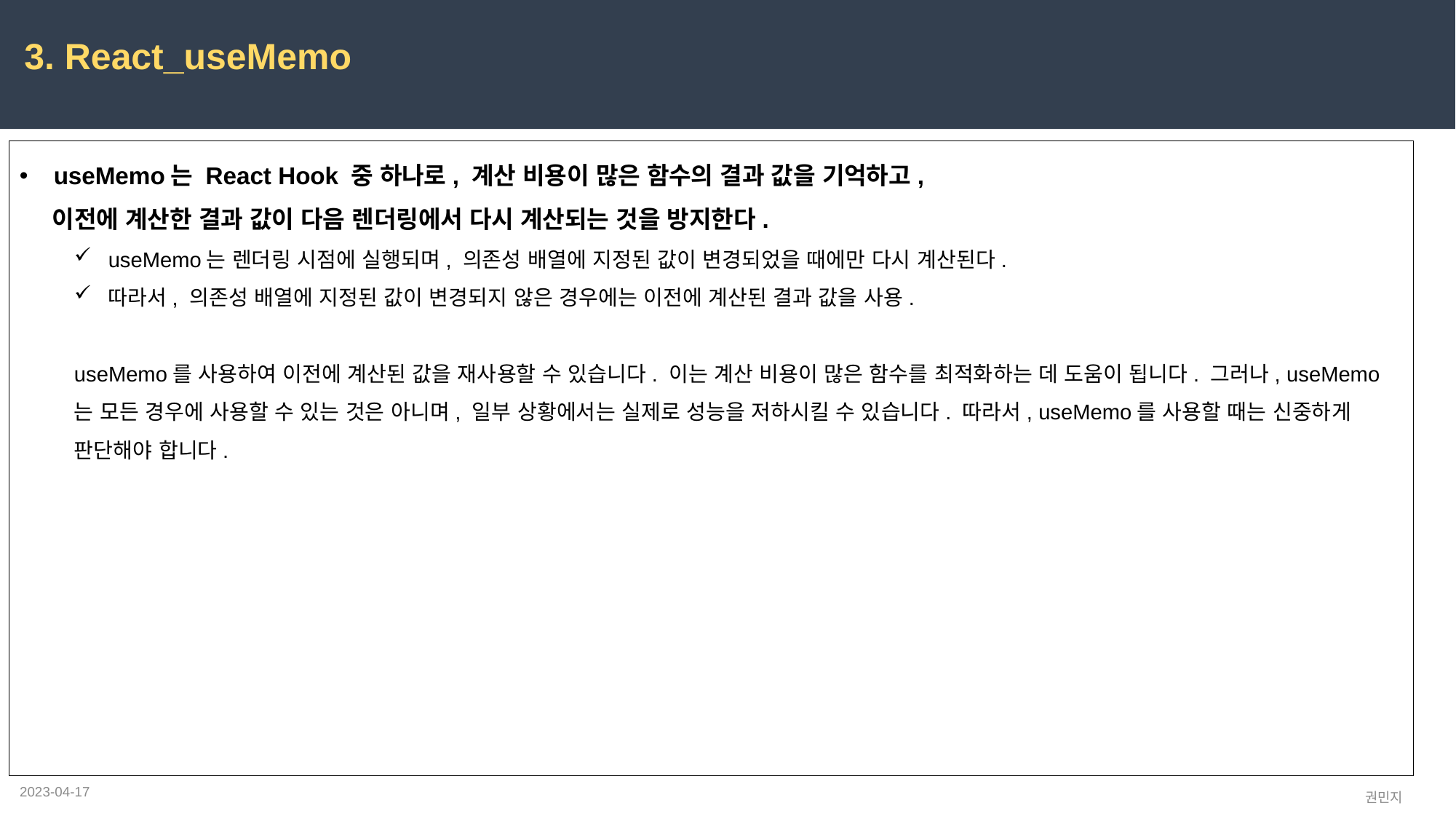

3. React_useMemo
useMemo는 React Hook 중 하나로, 계산 비용이 많은 함수의 결과 값을 기억하고,
    이전에 계산한 결과 값이 다음 렌더링에서 다시 계산되는 것을 방지한다.
useMemo는 렌더링 시점에 실행되며, 의존성 배열에 지정된 값이 변경되었을 때에만 다시 계산된다.
따라서, 의존성 배열에 지정된 값이 변경되지 않은 경우에는 이전에 계산된 결과 값을 사용.

useMemo를 사용하여 이전에 계산된 값을 재사용할 수 있습니다. 이는 계산 비용이 많은 함수를 최적화하는 데 도움이 됩니다. 그러나, useMemo는 모든 경우에 사용할 수 있는 것은 아니며, 일부 상황에서는 실제로 성능을 저하시킬 수 있습니다. 따라서, useMemo를 사용할 때는 신중하게 판단해야 합니다.
2023-04-17
권민지